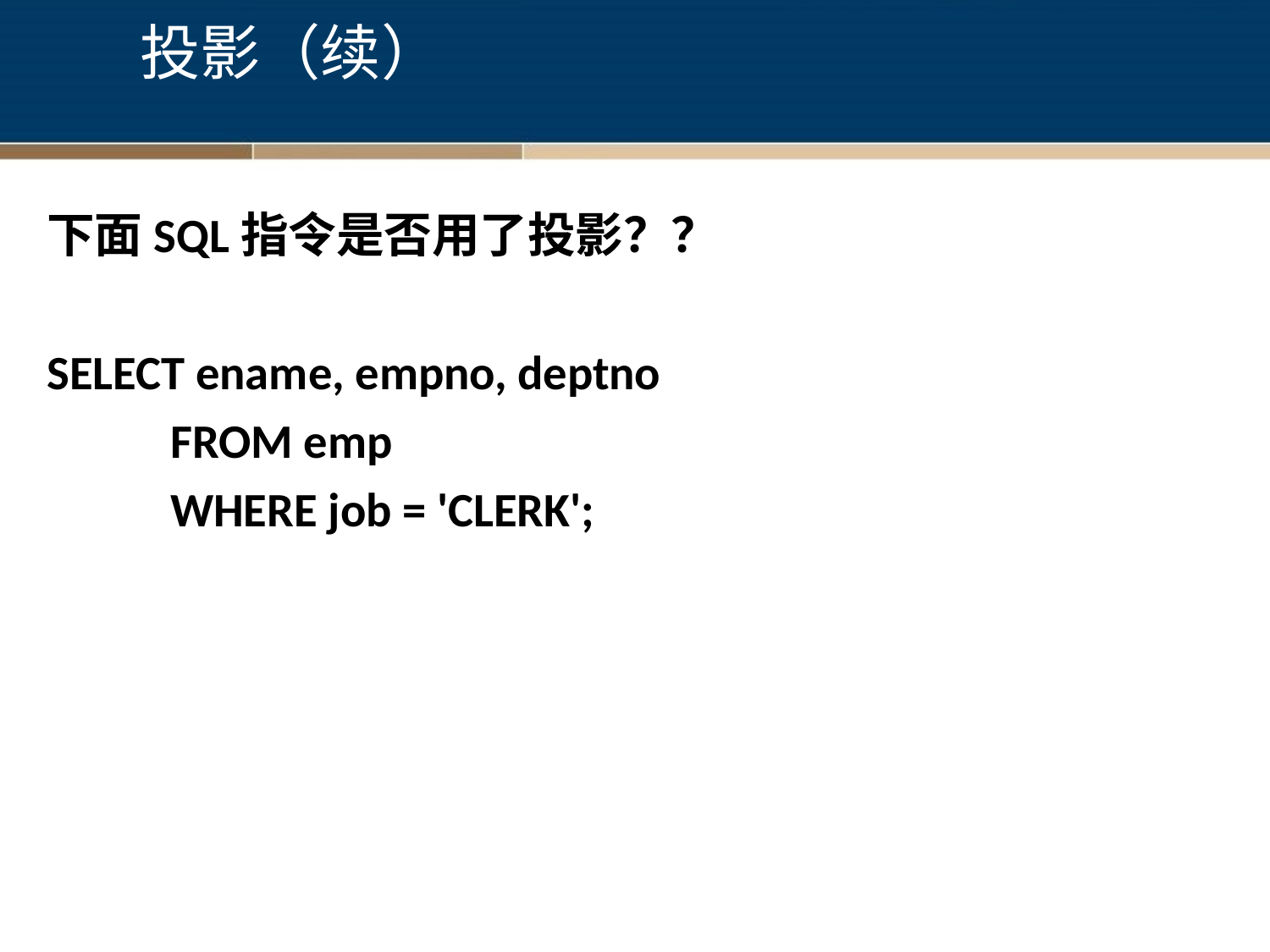

# 投影（续）
下面SQL指令是否用了投影？？

SELECT ename, empno, deptno
		FROM emp
		WHERE job = 'CLERK';